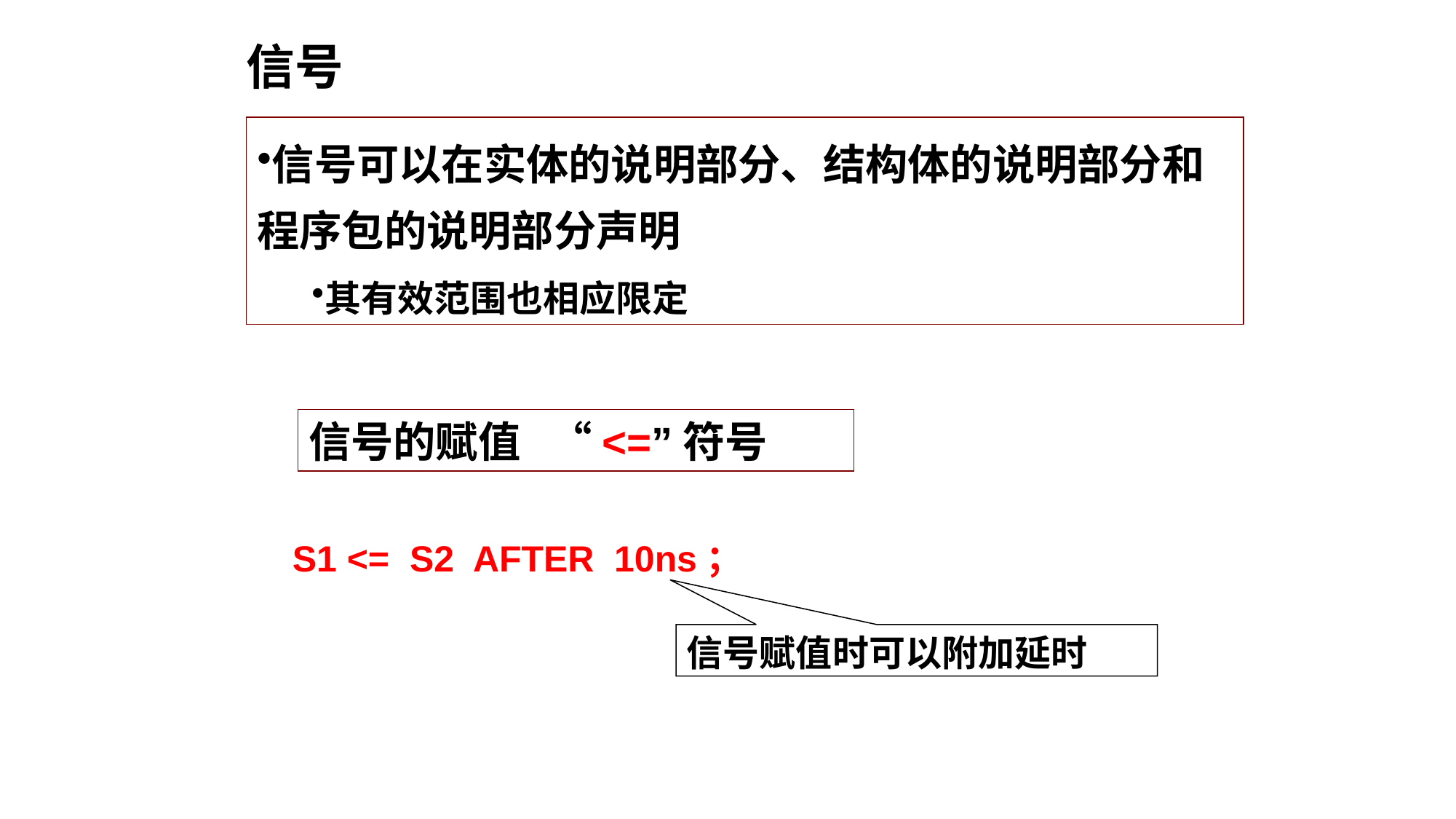

信号
信号可以在实体的说明部分、结构体的说明部分和程序包的说明部分声明
其有效范围也相应限定
信号的赋值   “<=”符号
S1 <=  S2  AFTER  10ns；
信号赋值时可以附加延时